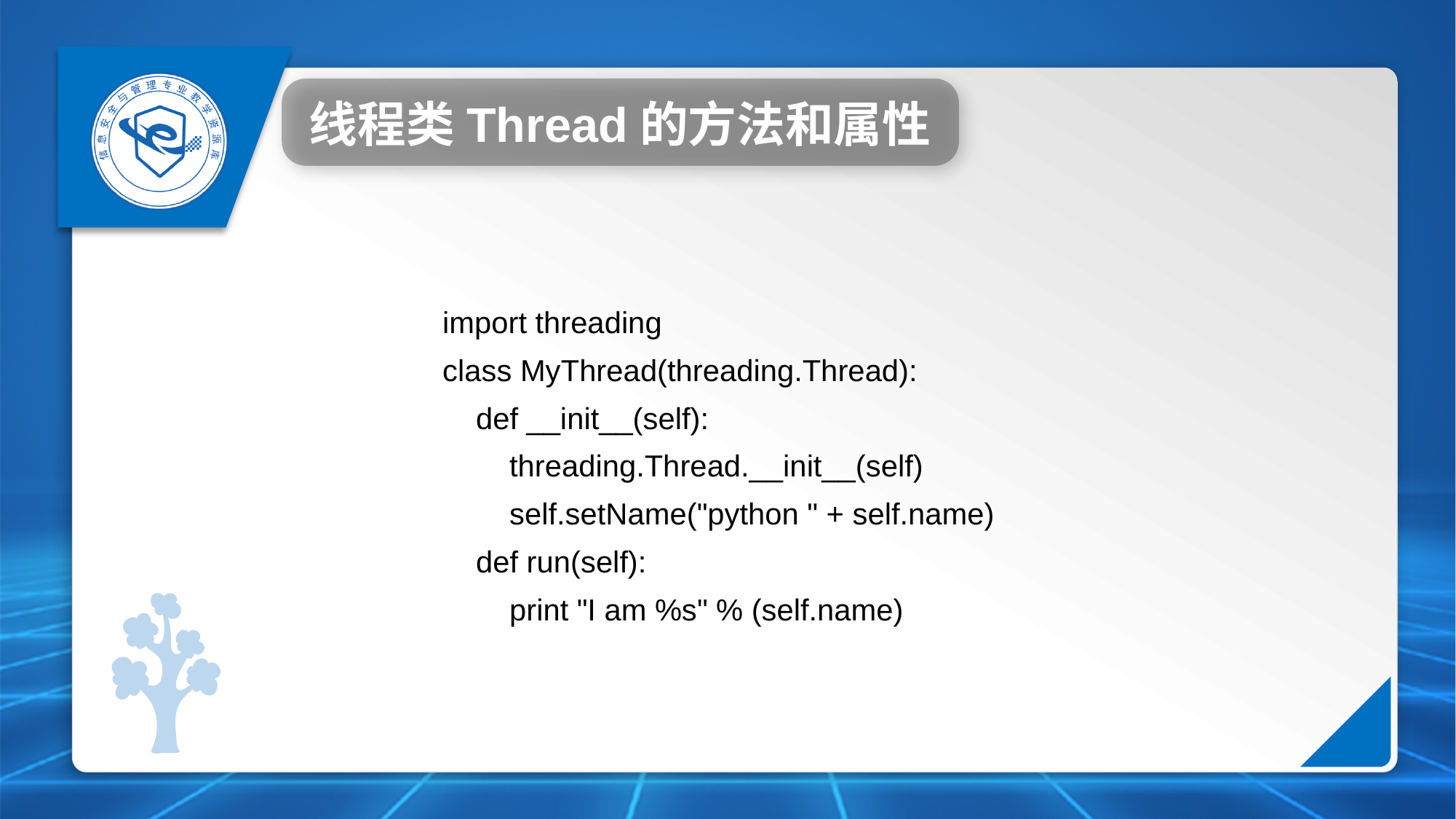

线程类Thread的方法和属性

import threading
class MyThread(threading.Thread):
    def __init__(self):
        threading.Thread.__init__(self)
        self.setName("python " + self.name)
    def run(self):
        print "I am %s" % (self.name)